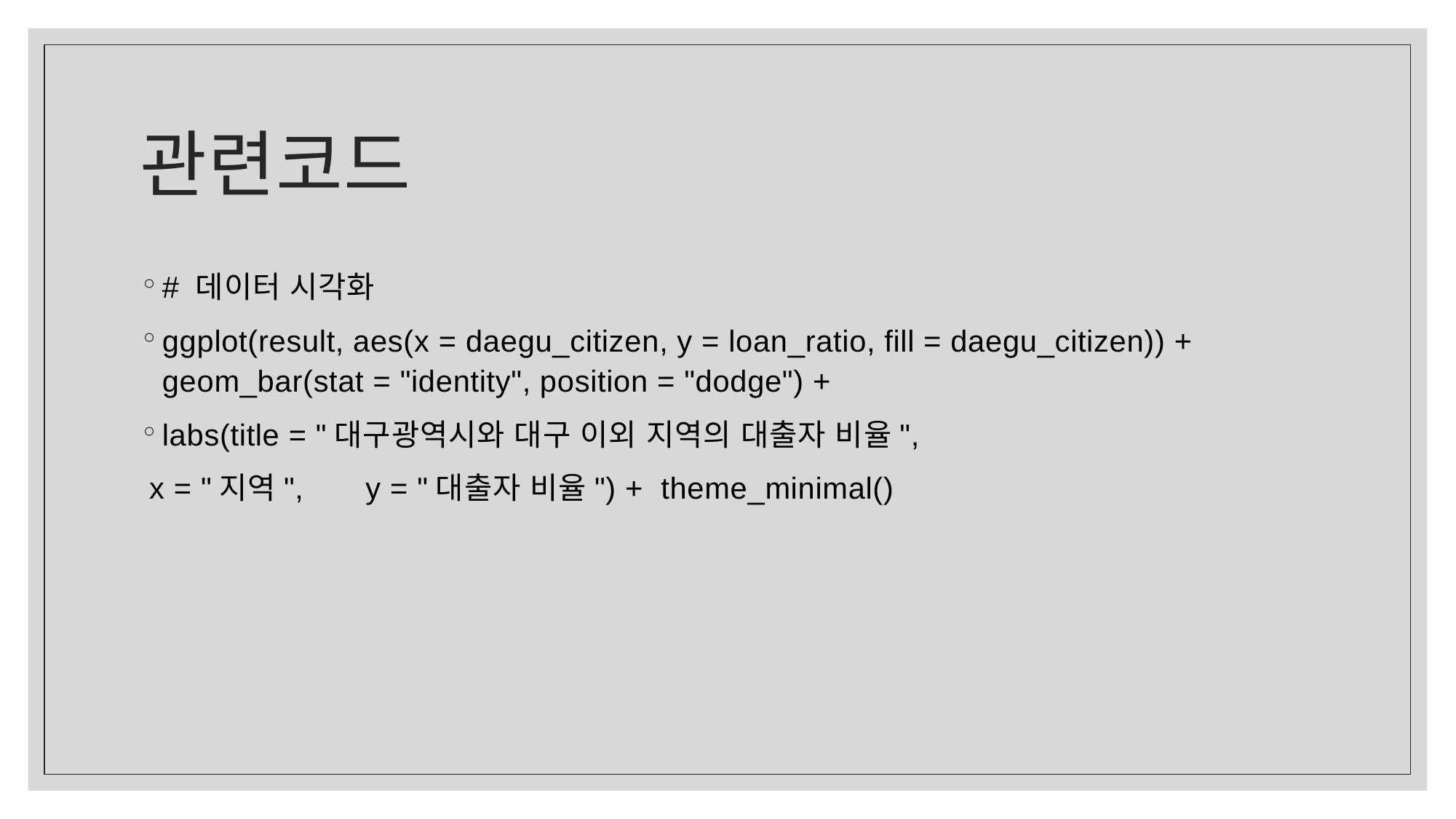

# 관련코드
# 데이터 시각화
ggplot(result, aes(x = daegu_citizen, y = loan_ratio, fill = daegu_citizen)) +  geom_bar(stat = "identity", position = "dodge") +
labs(title = "대구광역시와 대구 이외 지역의 대출자 비율",
 x = "지역",       y = "대출자 비율") +  theme_minimal()